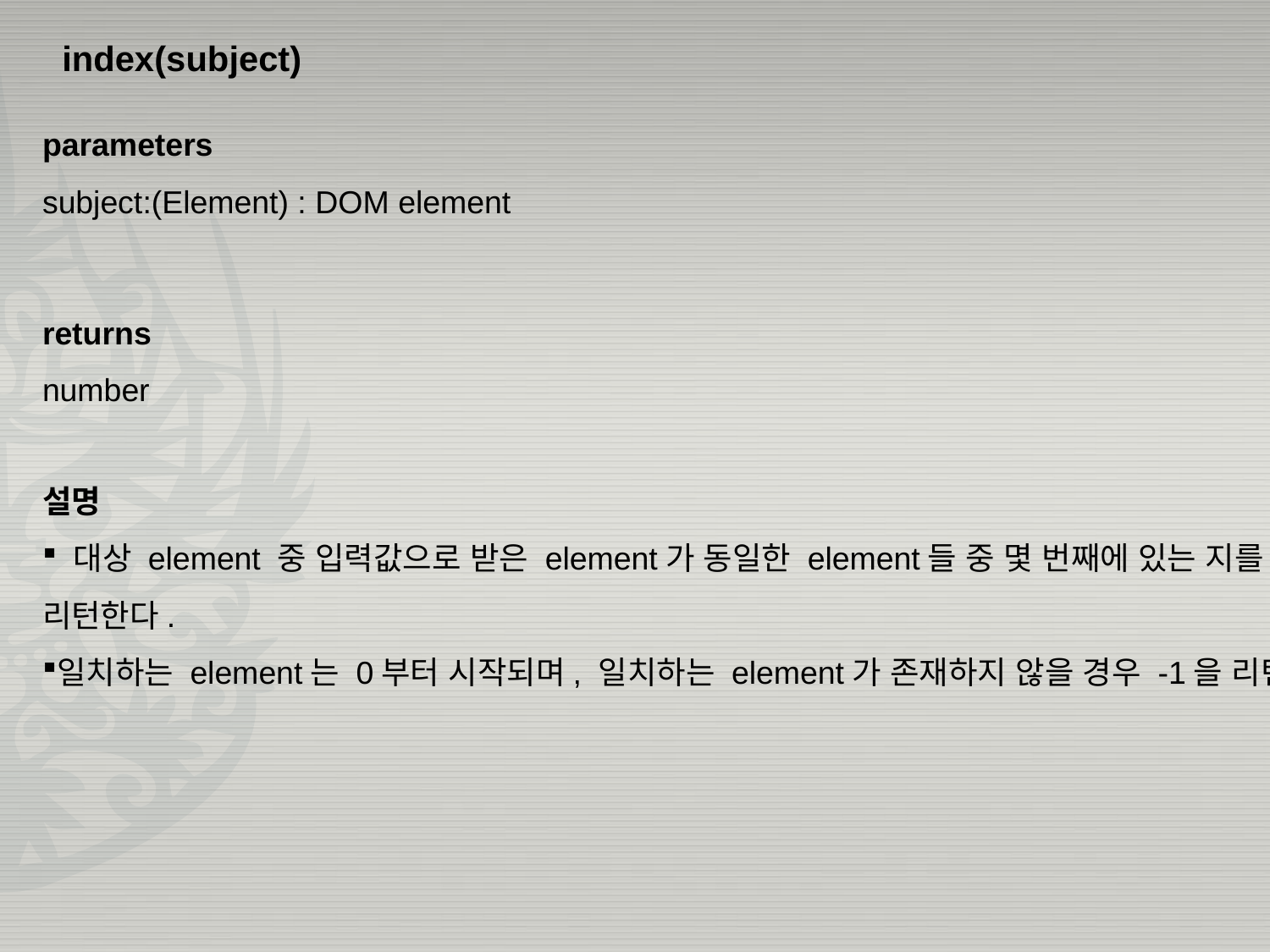

index(subject)
parameters
subject:(Element) : DOM element
returns
number
설명
 대상 element 중 입력값으로 받은 element가 동일한 element들 중 몇 번째에 있는 지를 리턴한다.
일치하는 element는 0부터 시작되며, 일치하는 element가 존재하지 않을 경우 -1을 리턴한다.